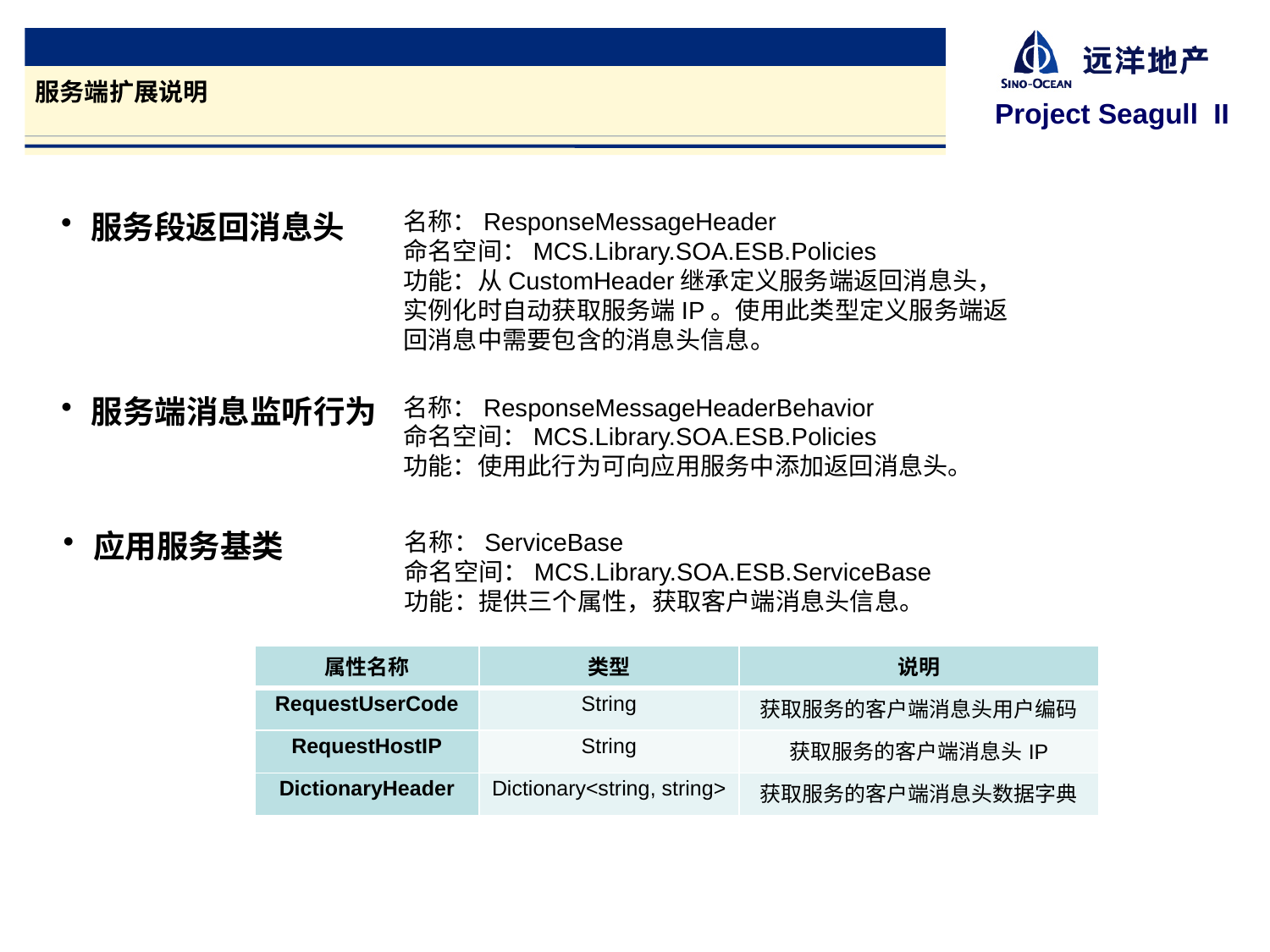

服务端扩展说明

名称：ResponseMessageHeader
命名空间：MCS.Library.SOA.ESB.Policies
功能：从CustomHeader继承定义服务端返回消息头，实例化时自动获取服务端IP。使用此类型定义服务端返回消息中需要包含的消息头信息。
服务段返回消息头
服务端消息监听行为
名称：ResponseMessageHeaderBehavior
命名空间：MCS.Library.SOA.ESB.Policies
功能：使用此行为可向应用服务中添加返回消息头。

应用服务基类
名称：ServiceBase
命名空间：MCS.Library.SOA.ESB.ServiceBase
功能：提供三个属性，获取客户端消息头信息。
| 属性名称 | 类型 | 说明 |
| --- | --- | --- |
| RequestUserCode | String | 获取服务的客户端消息头用户编码 |
| RequestHostIP | String | 获取服务的客户端消息头IP |
| DictionaryHeader | Dictionary<string, string> | 获取服务的客户端消息头数据字典 |